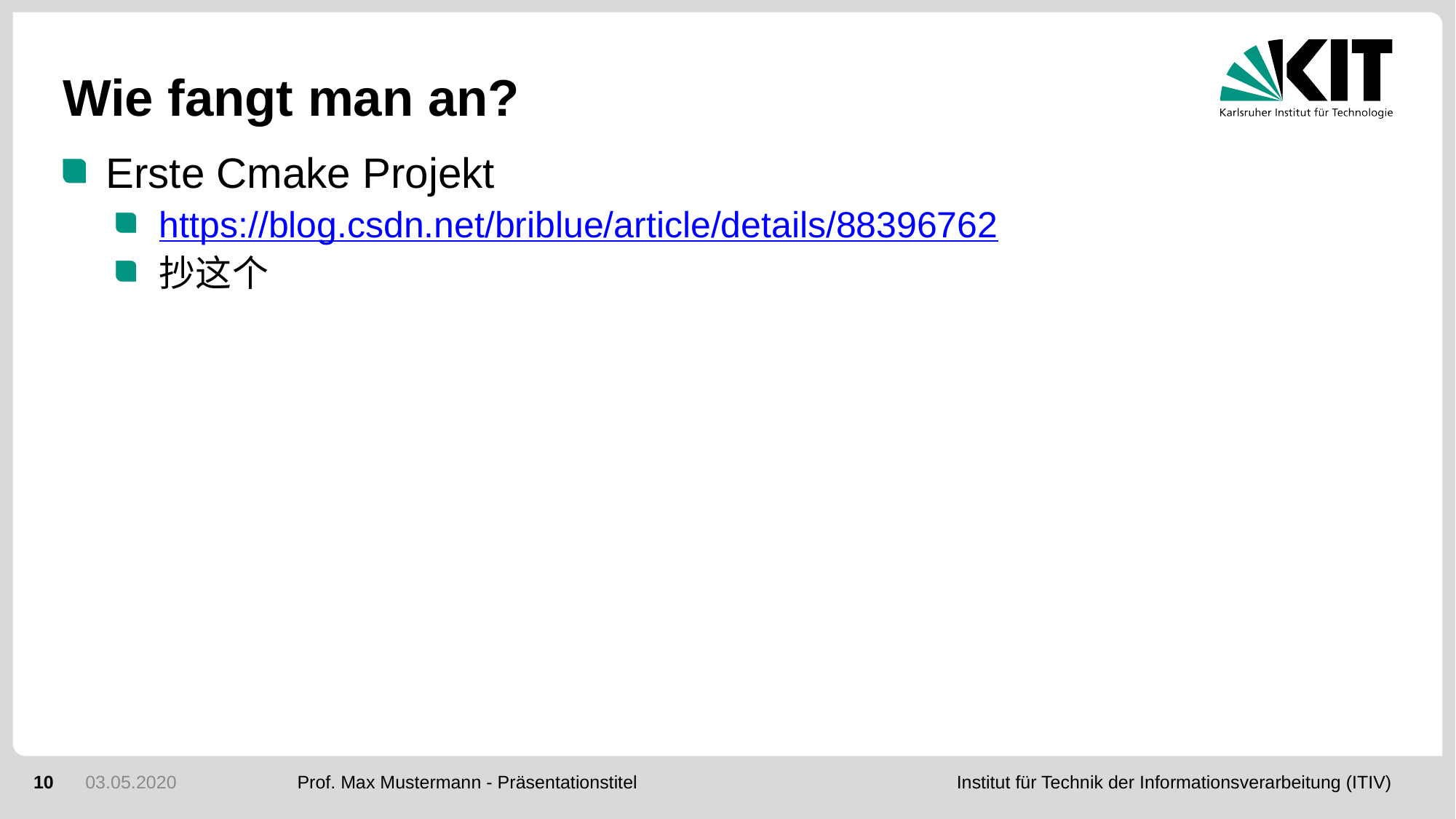

# Wie fangt man an?
Erste Cmake Projekt
https://blog.csdn.net/briblue/article/details/88396762
抄这个
10
03.05.2020